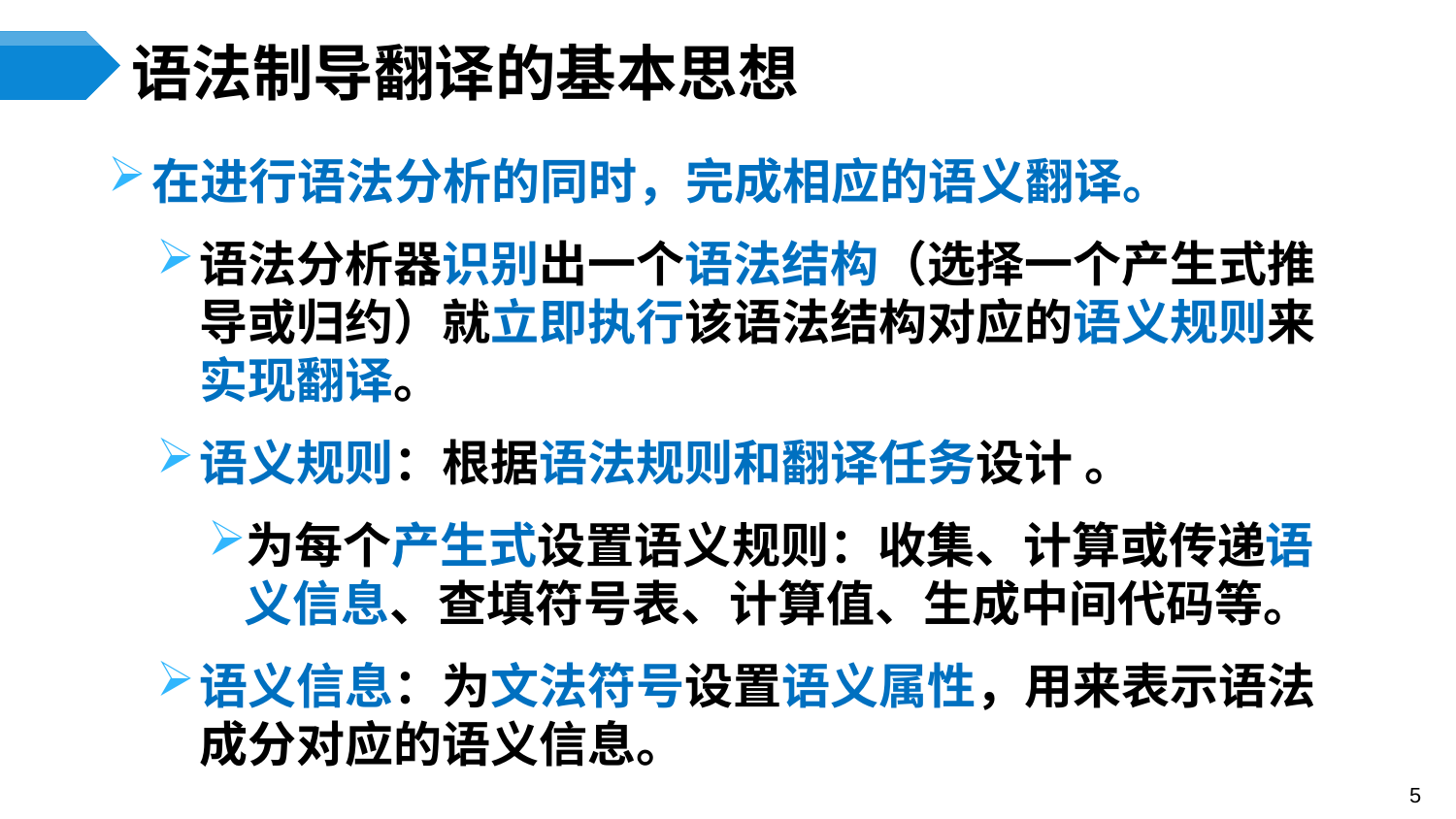

# 语法制导翻译的基本思想
在进行语法分析的同时，完成相应的语义翻译。
语法分析器识别出一个语法结构（选择一个产生式推导或归约）就立即执行该语法结构对应的语义规则来实现翻译。
语义规则：根据语法规则和翻译任务设计 。
为每个产生式设置语义规则：收集、计算或传递语义信息、查填符号表、计算值、生成中间代码等。
语义信息：为文法符号设置语义属性，用来表示语法成分对应的语义信息。
5